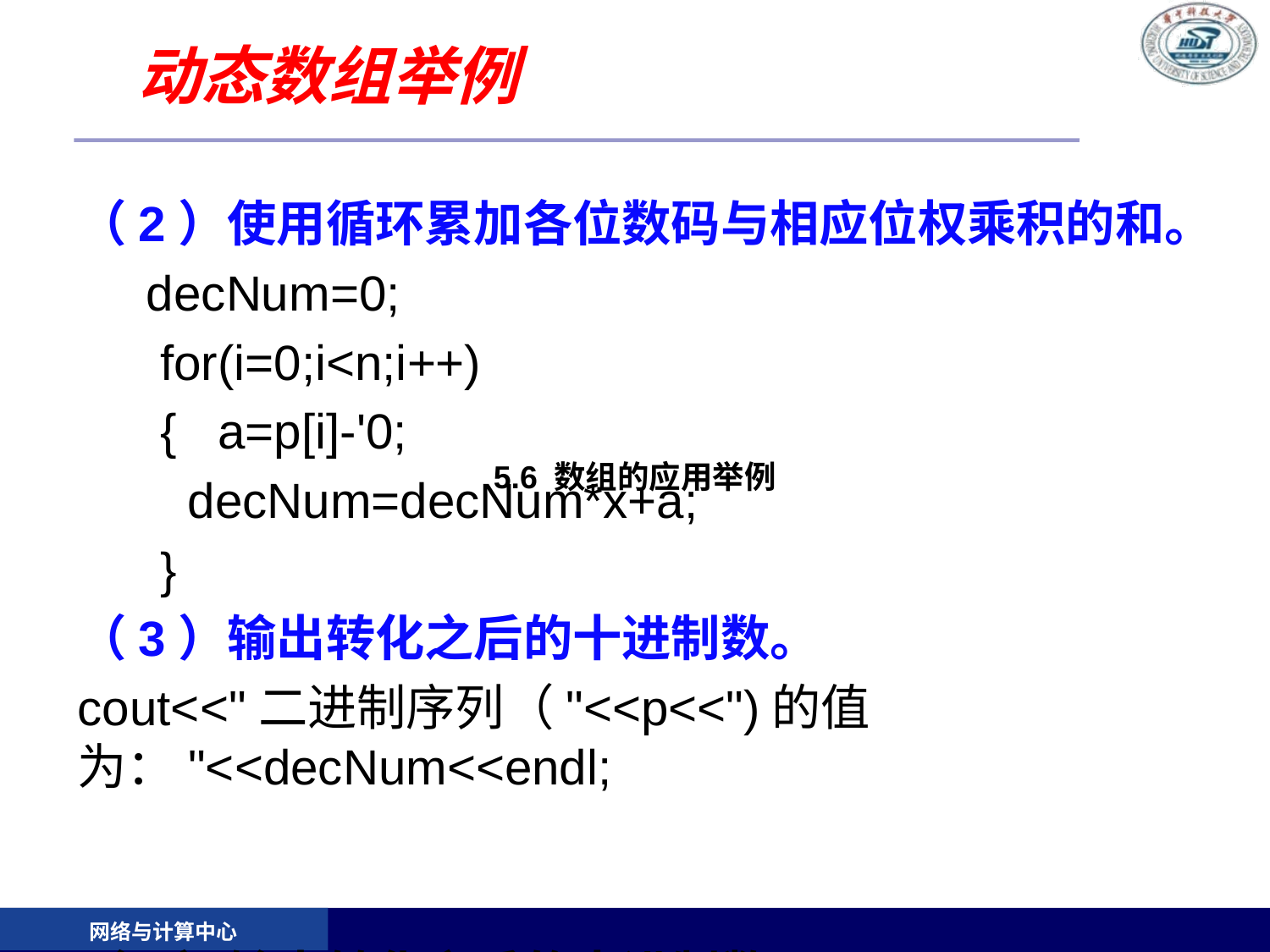

# 动态数组举例
（2）使用循环累加各位数码与相应位权乘积的和。
     decNum=0;
      for(i=0;i<n;i++)
      {   a=p[i]-'0;
        decNum=decNum*x+a;
      }
（3）输出转化之后的十进制数。
cout<<"二进制序列（"<<p<<")的值为："<<decNum<<endl;

（3）输出转化之后的十进制数。

5.6 数组的应用举例
网络与计算中心